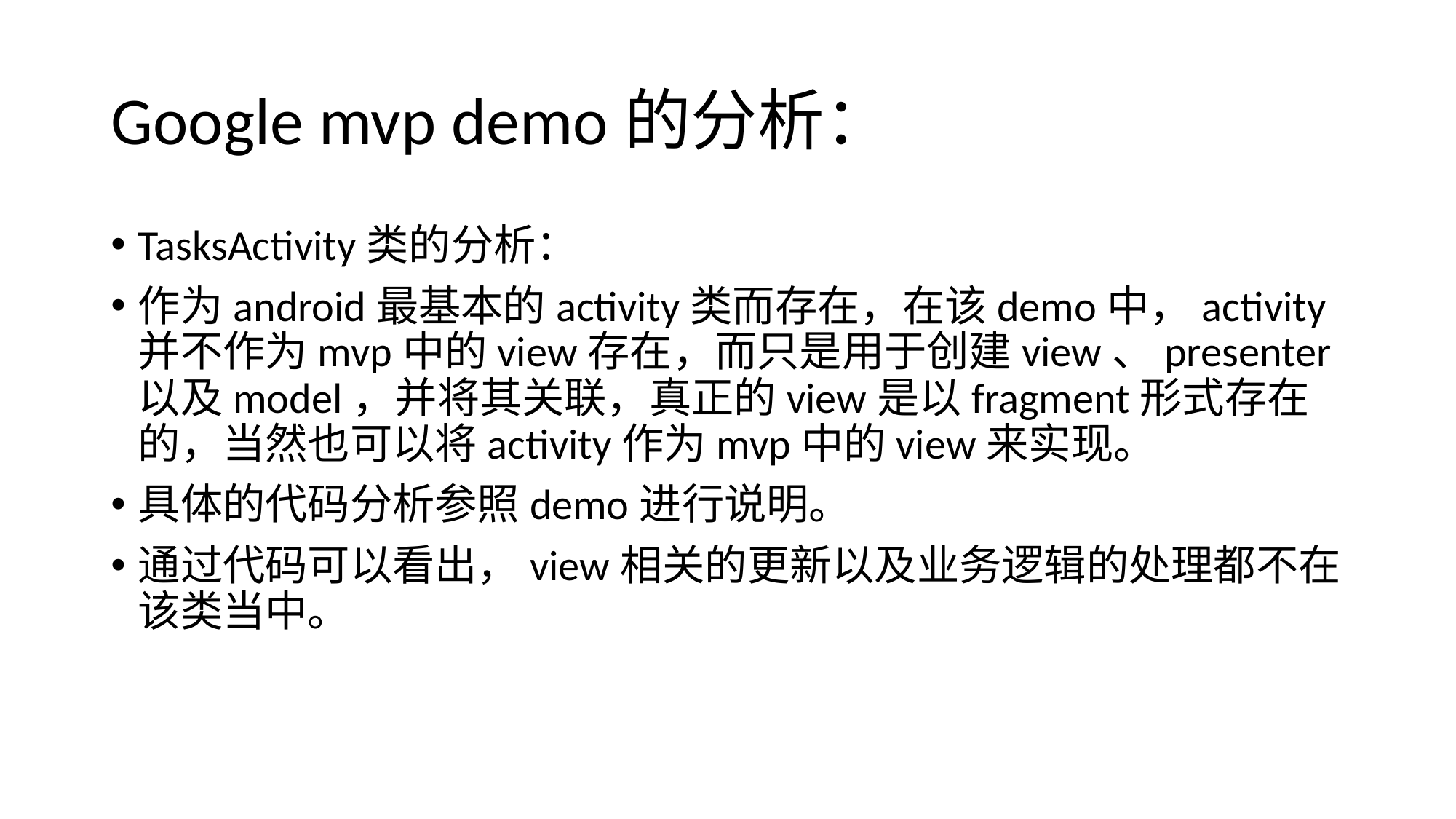

# Google mvp demo的分析：
TasksActivity类的分析：
作为android最基本的activity类而存在，在该demo中，activity并不作为mvp中的view存在，而只是用于创建view、presenter以及model，并将其关联，真正的view是以fragment形式存在的，当然也可以将activity作为mvp中的view来实现。
具体的代码分析参照demo进行说明。
通过代码可以看出，view相关的更新以及业务逻辑的处理都不在该类当中。